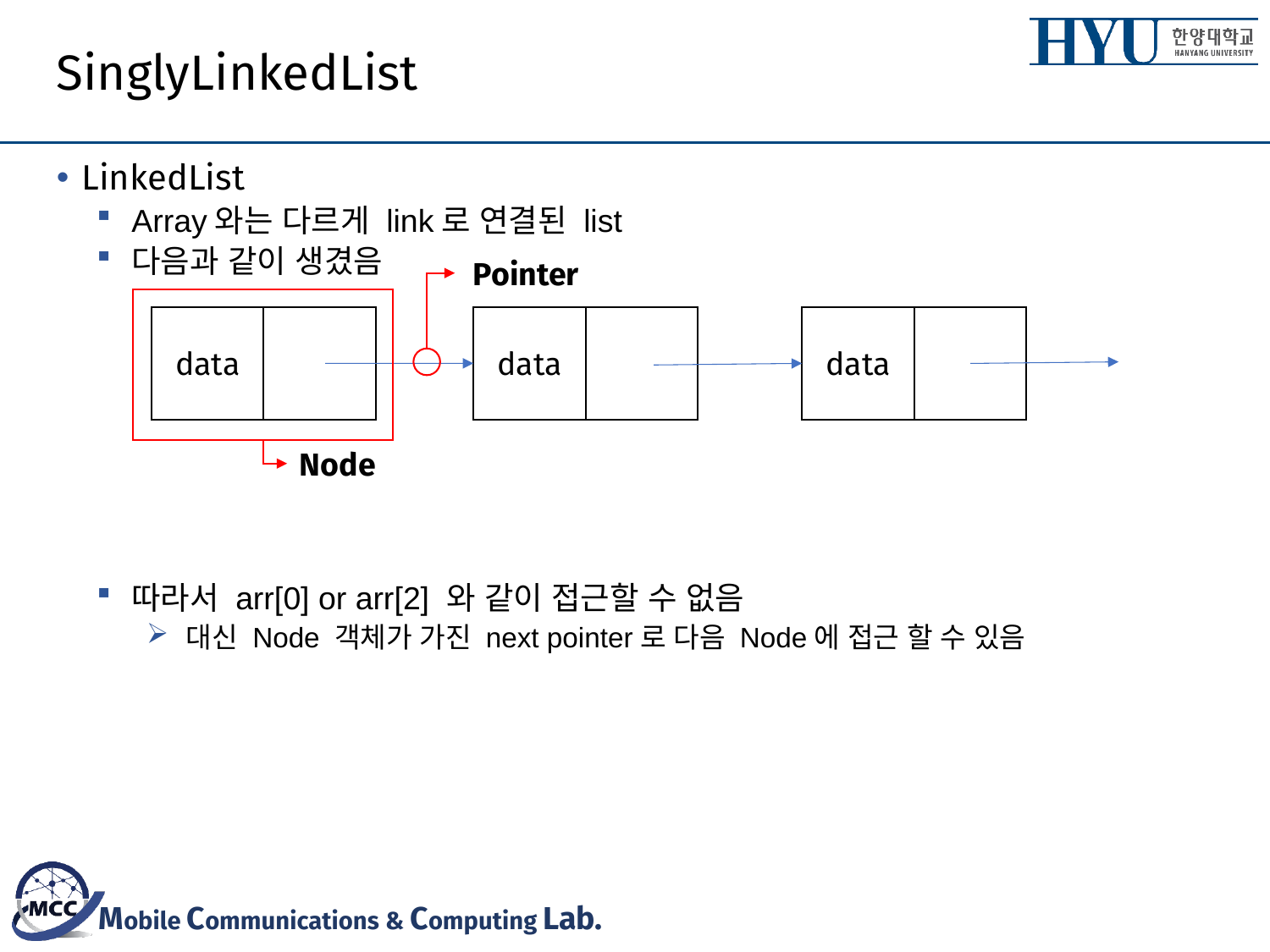

# SinglyLinkedList

LinkedList
Array와는 다르게 link로 연결된 list
다음과 같이 생겼음

따라서 arr[0] or arr[2] 와 같이 접근할 수 없음
대신 Node 객체가 가진 next pointer로 다음 Node에 접근 할 수 있음
Pointer

data
data
data

Node